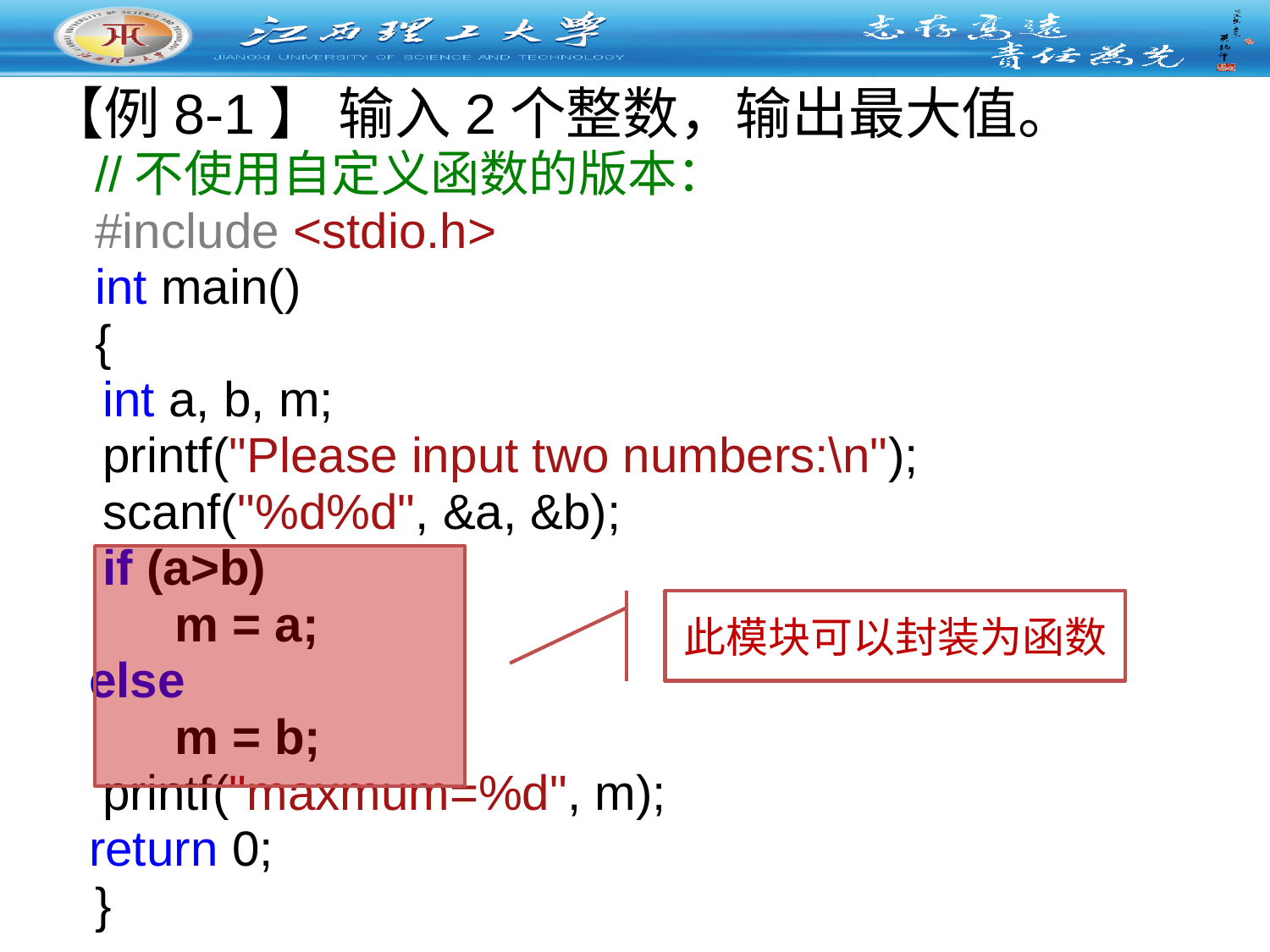

【例8-1】 输入2个整数，输出最大值。
//不使用自定义函数的版本：
#include <stdio.h>
int main()
{
    int a, b, m;
    printf("Please input two numbers:\n");
    scanf("%d%d", &a, &b);
    if (a>b)
 	m = a;
   else
 	m = b;
    printf("maxmum=%d", m);
   return 0;
}

此模块可以封装为函数